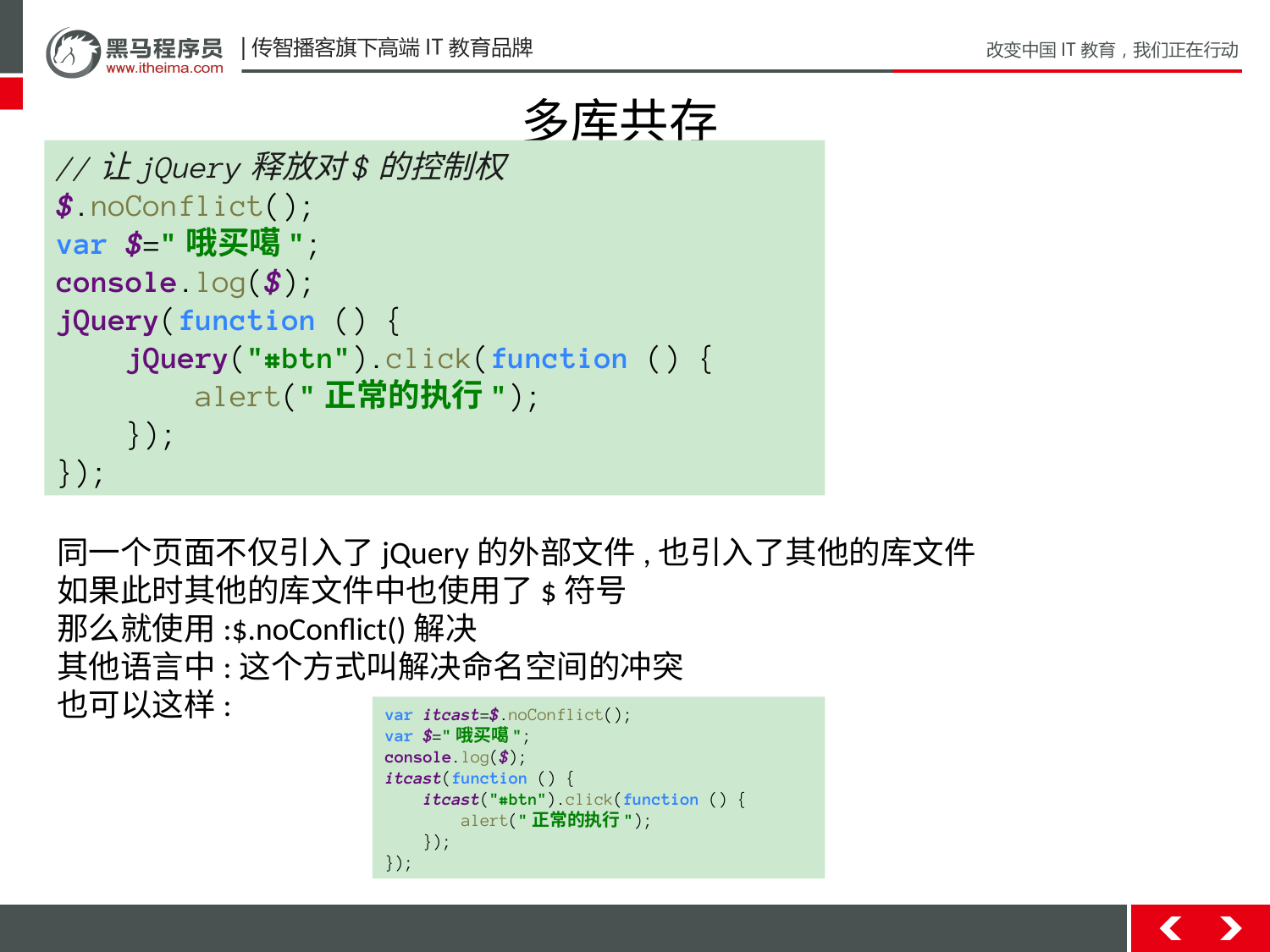

多库共存
//让jQuery释放对$的控制权
$.noConflict();
var $="哦买噶";
console.log($);
jQuery(function () {
    jQuery("#btn").click(function () {
        alert("正常的执行");
    });
});
同一个页面不仅引入了jQuery的外部文件,也引入了其他的库文件
如果此时其他的库文件中也使用了$符号
那么就使用:$.noConflict()解决
其他语言中:这个方式叫解决命名空间的冲突
也可以这样:
var itcast=$.noConflict();
var $="哦买噶";
console.log($);
itcast(function () {
    itcast("#btn").click(function () {
        alert("正常的执行");
    });
});